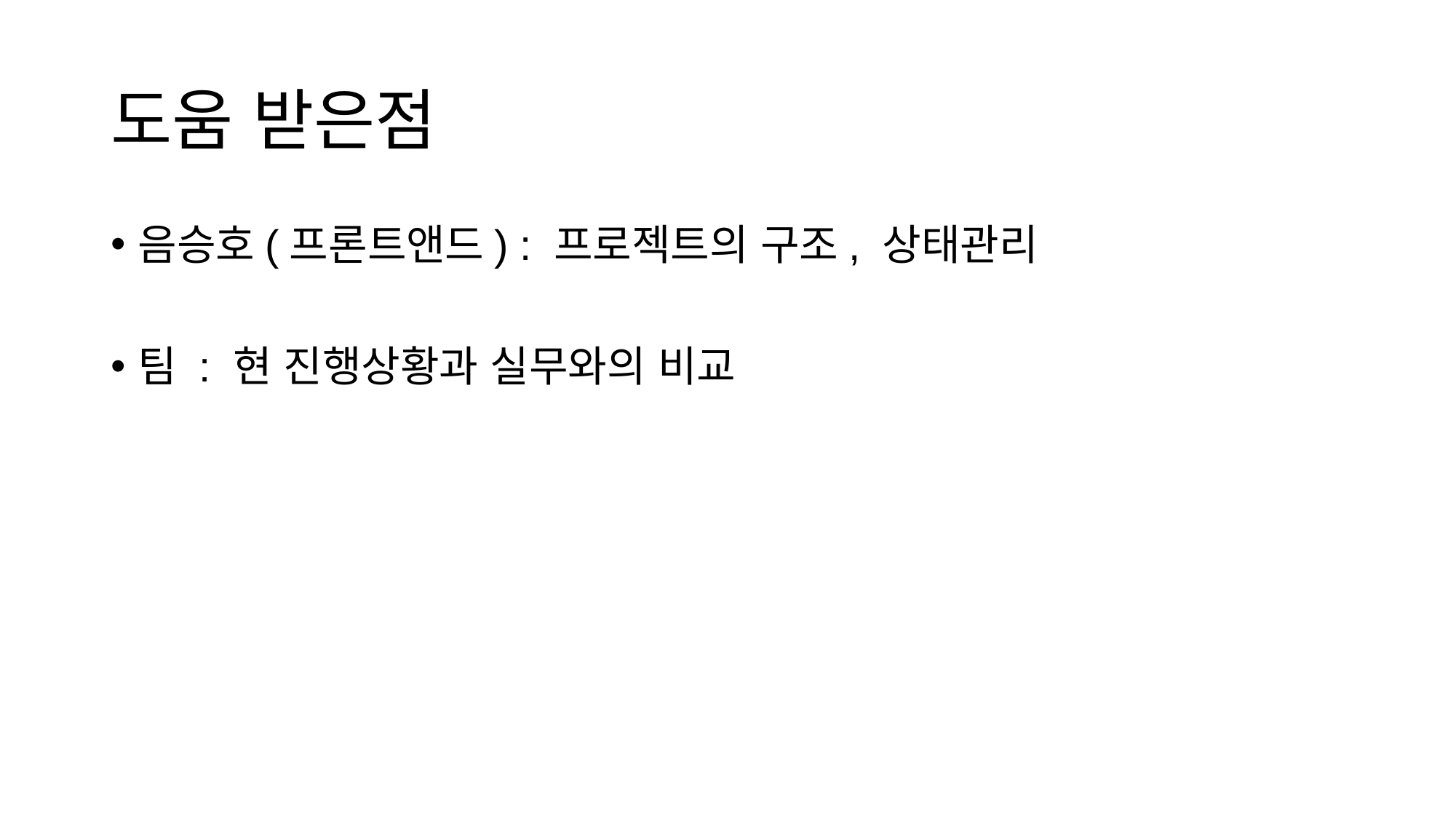

# 도움 받은점
음승호(프론트앤드) : 프로젝트의 구조, 상태관리

팀 : 현 진행상황과 실무와의 비교